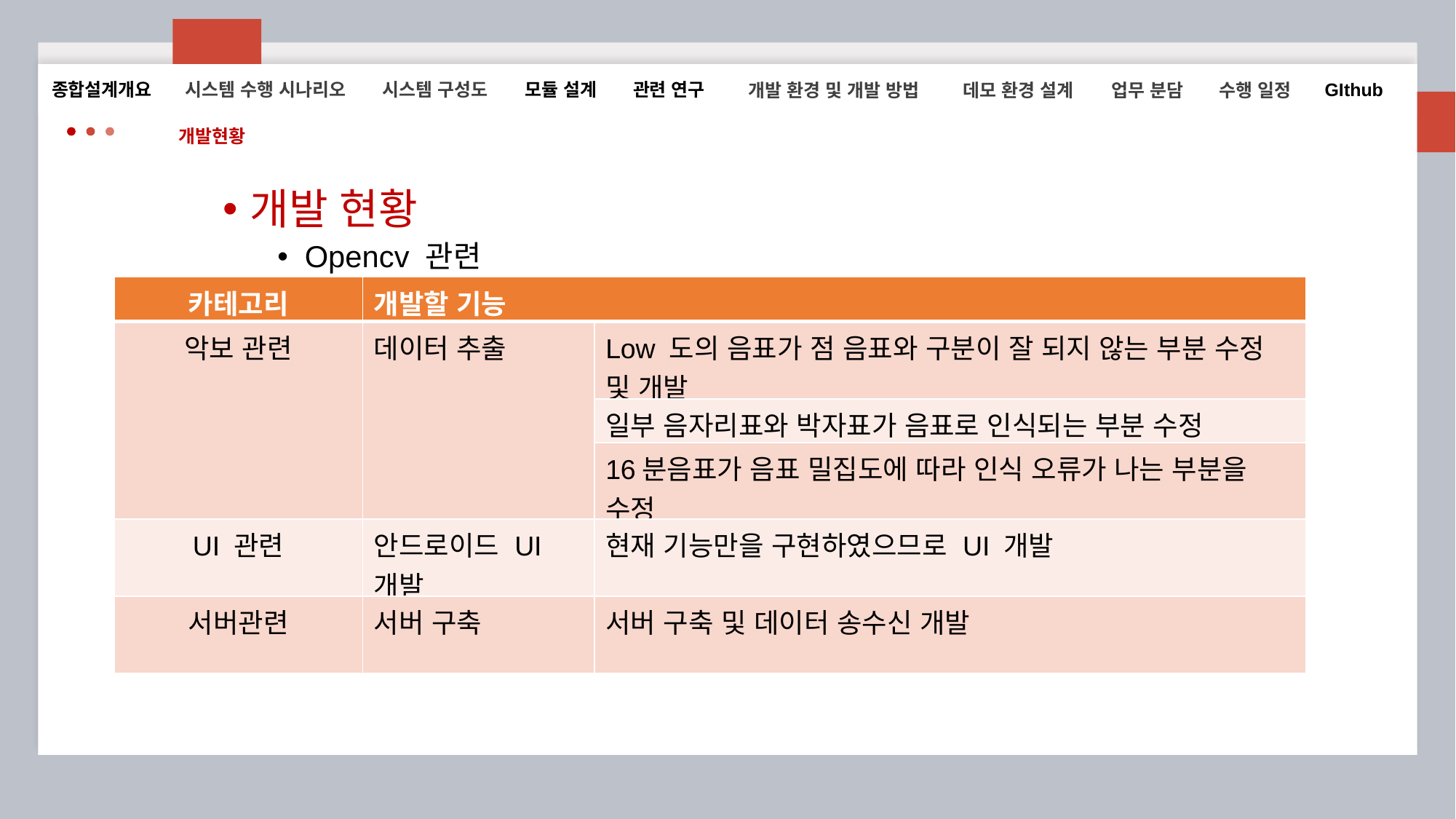

시스템 수행 시나리오
시스템 구성도
모듈 설계
관련 연구
GIthub
종합설계개요
개발 환경 및 개발 방법
데모 환경 설계
업무 분담
수행 일정

개발현황

개발 현황
Opencv 관련

| 카테고리 | 개발할 기능 |  |
| --- | --- | --- |
| 악보 관련 | 데이터 추출 | Low 도의 음표가 점 음표와 구분이 잘 되지 않는 부분 수정 및 개발 |
|  |  | 일부 음자리표와 박자표가 음표로 인식되는 부분 수정 |
|  |  | 16분음표가 음표 밀집도에 따라 인식 오류가 나는 부분을 수정 |
| UI 관련 | 안드로이드 UI 개발 | 현재 기능만을 구현하였으므로 UI 개발 |
| 서버관련 | 서버 구축 | 서버 구축 및 데이터 송수신 개발 |